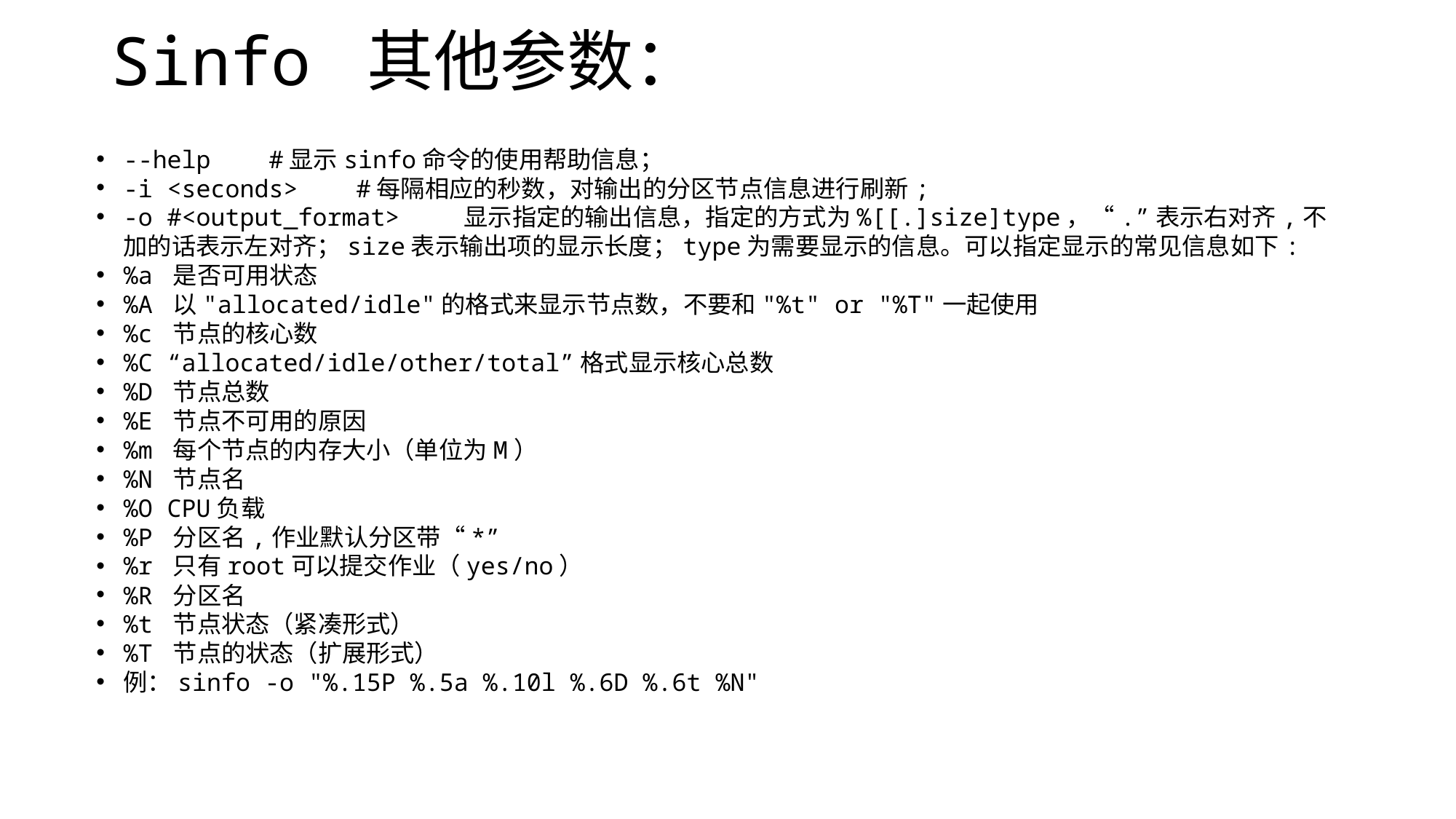

# Sinfo 其他参数：
--help    #显示sinfo命令的使用帮助信息；
-i <seconds>    #每隔相应的秒数，对输出的分区节点信息进行刷新;
-o #<output_format>    显示指定的输出信息，指定的方式为%[[.]size]type，“.”表示右对齐,不加的话表示左对齐；size表示输出项的显示长度；type为需要显示的信息。可以指定显示的常见信息如下:
%a 是否可用状态
%A 以"allocated/idle"的格式来显示节点数，不要和"%t" or "%T"一起使用
%c 节点的核心数
%C “allocated/idle/other/total”格式显示核心总数
%D 节点总数
%E 节点不可用的原因
%m 每个节点的内存大小（单位为M）
%N 节点名
%O CPU负载
%P 分区名,作业默认分区带“*”
%r 只有root可以提交作业（yes/no）
%R 分区名
%t 节点状态（紧凑形式）
%T 节点的状态（扩展形式）
例：sinfo -o "%.15P %.5a %.10l %.6D %.6t %N"